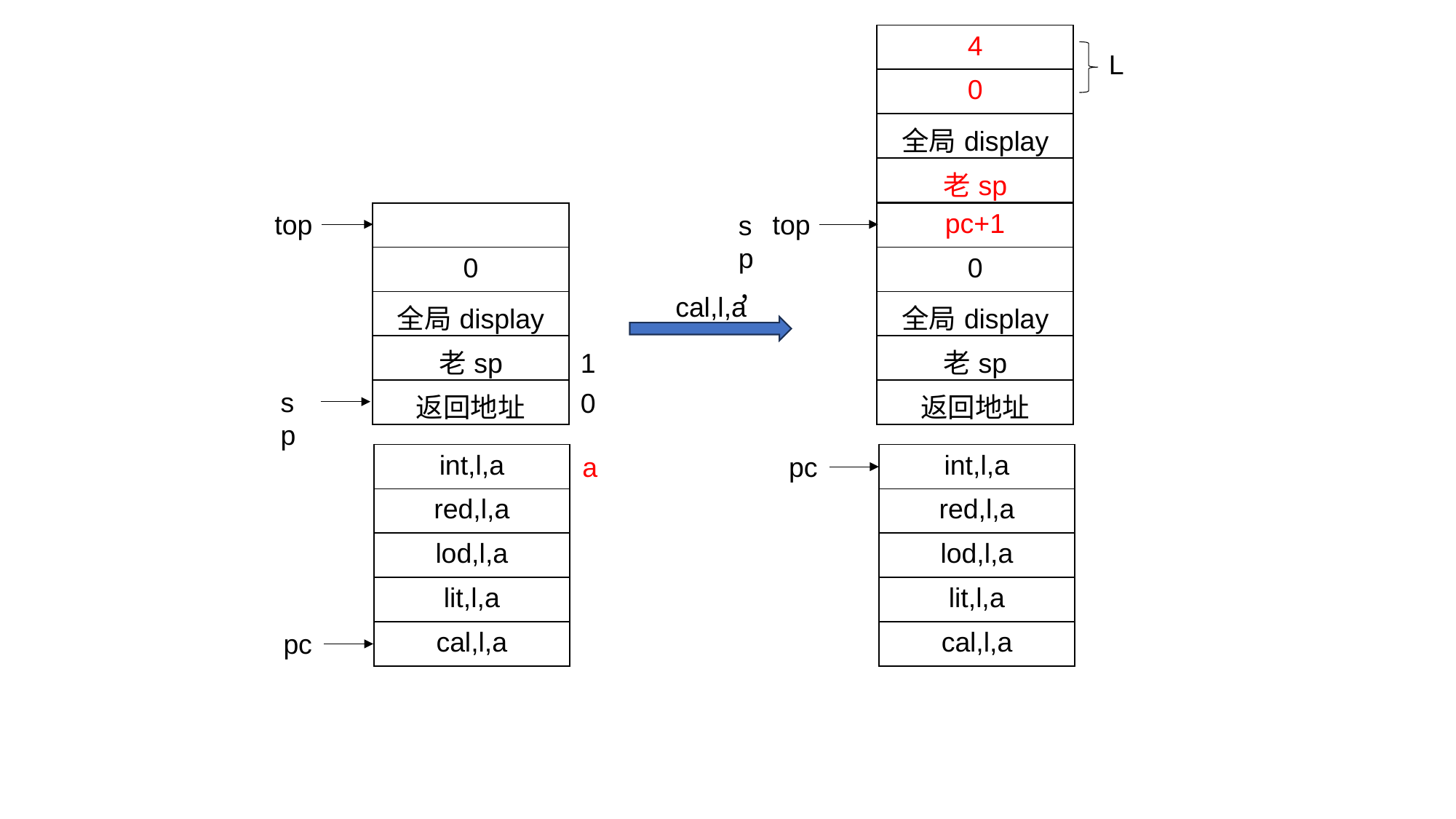

| 4 |
| --- |
| 0 |
| 全局display |
| 老sp |

L
top
top
|  |
| --- |
| 0 |
| 全局display |
| 老sp |
| 返回地址 |
| pc+1 |
| --- |
| 0 |
| 全局display |
| 老sp |
| 返回地址 |
sp，
cal,l,a

1
sp
0
| int,l,a |
| --- |
| red,l,a |
| lod,l,a |
| lit,l,a |
| cal,l,a |
a
| int,l,a |
| --- |
| red,l,a |
| lod,l,a |
| lit,l,a |
| cal,l,a |
pc
pc